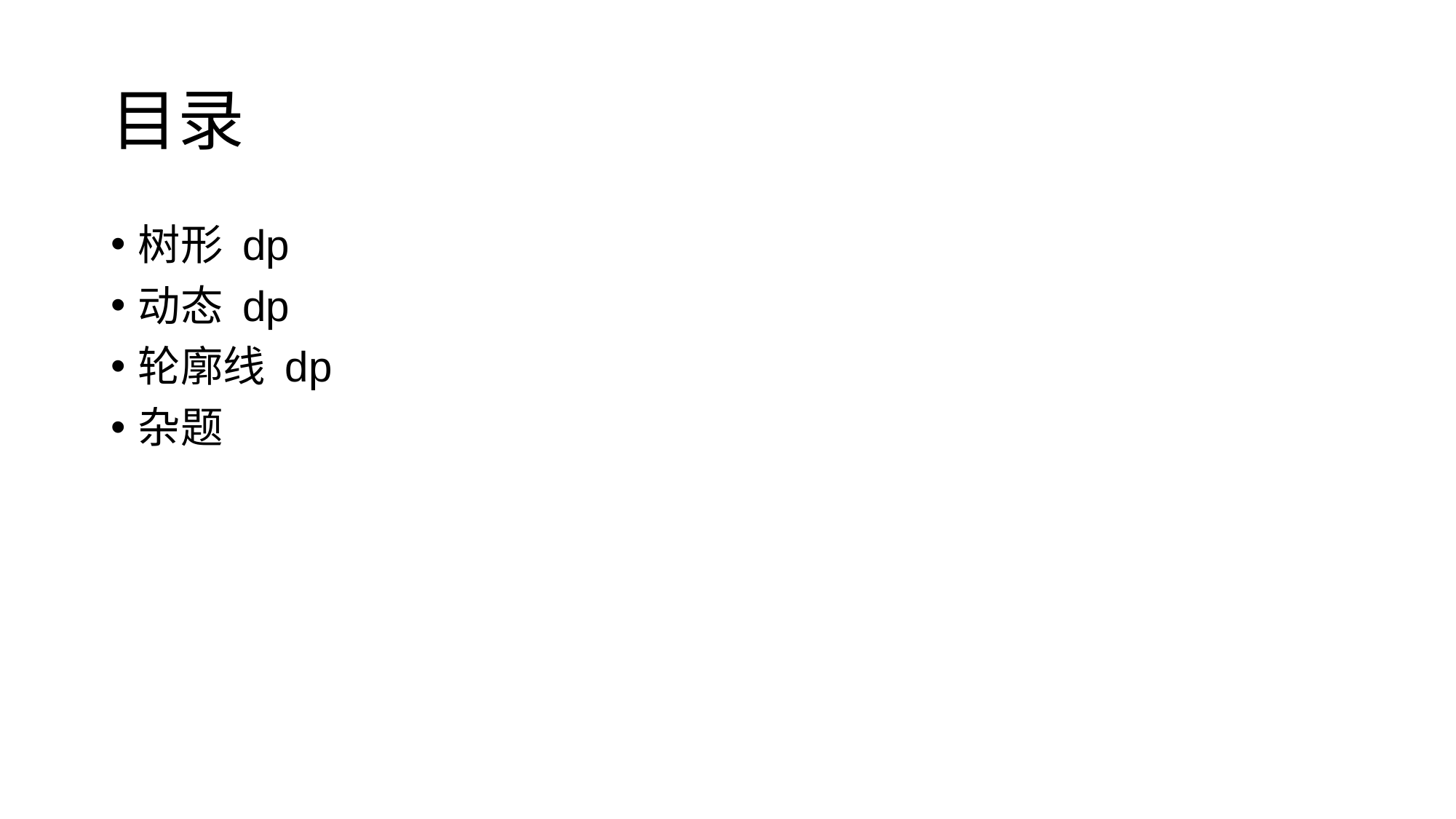

# 目录
树形 dp
动态 dp
轮廓线 dp
杂题